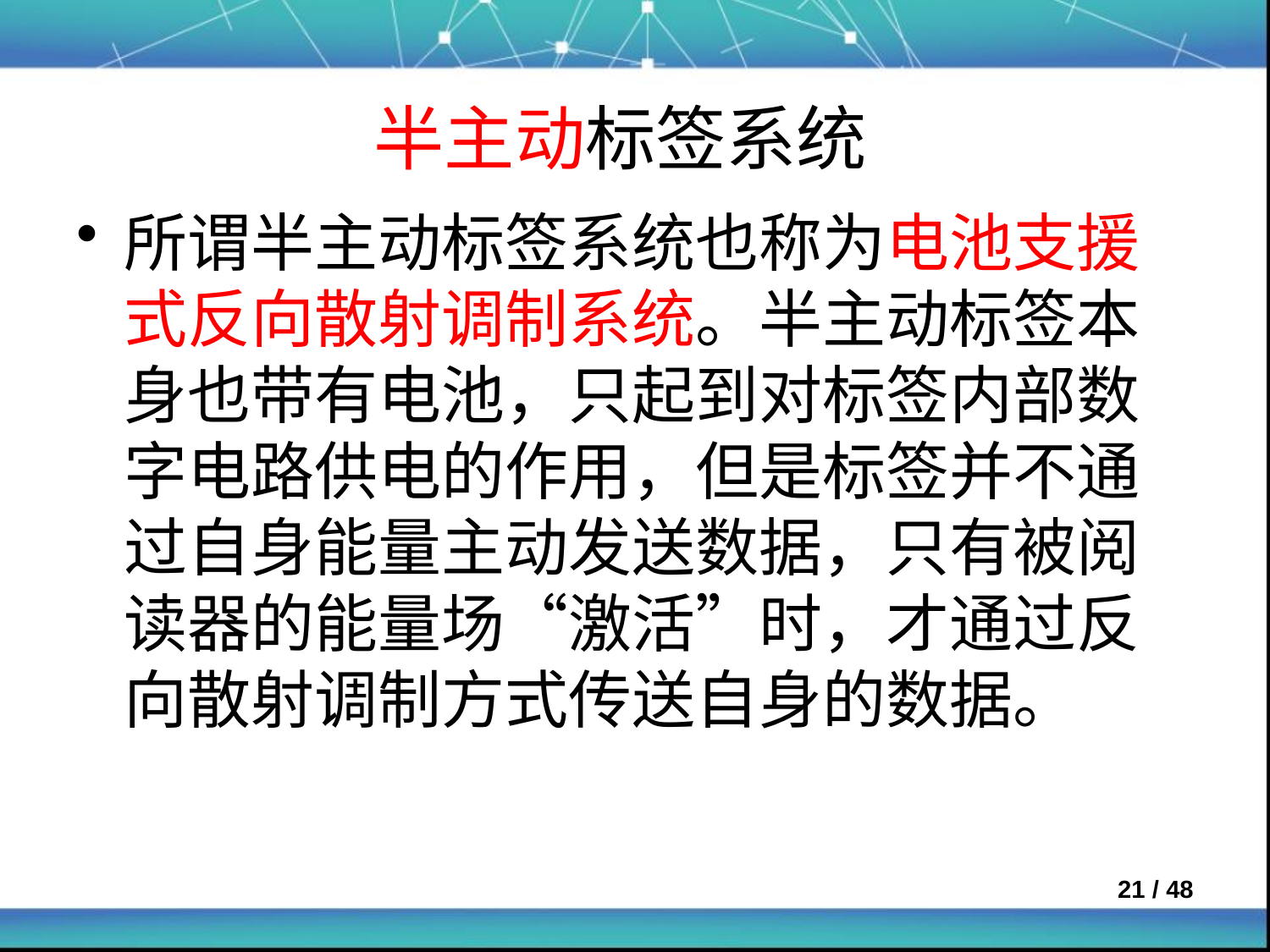

# 半主动标签系统
所谓半主动标签系统也称为电池支援式反向散射调制系统。半主动标签本身也带有电池，只起到对标签内部数字电路供电的作用，但是标签并不通过自身能量主动发送数据，只有被阅读器的能量场“激活”时，才通过反向散射调制方式传送自身的数据。
21 / 48